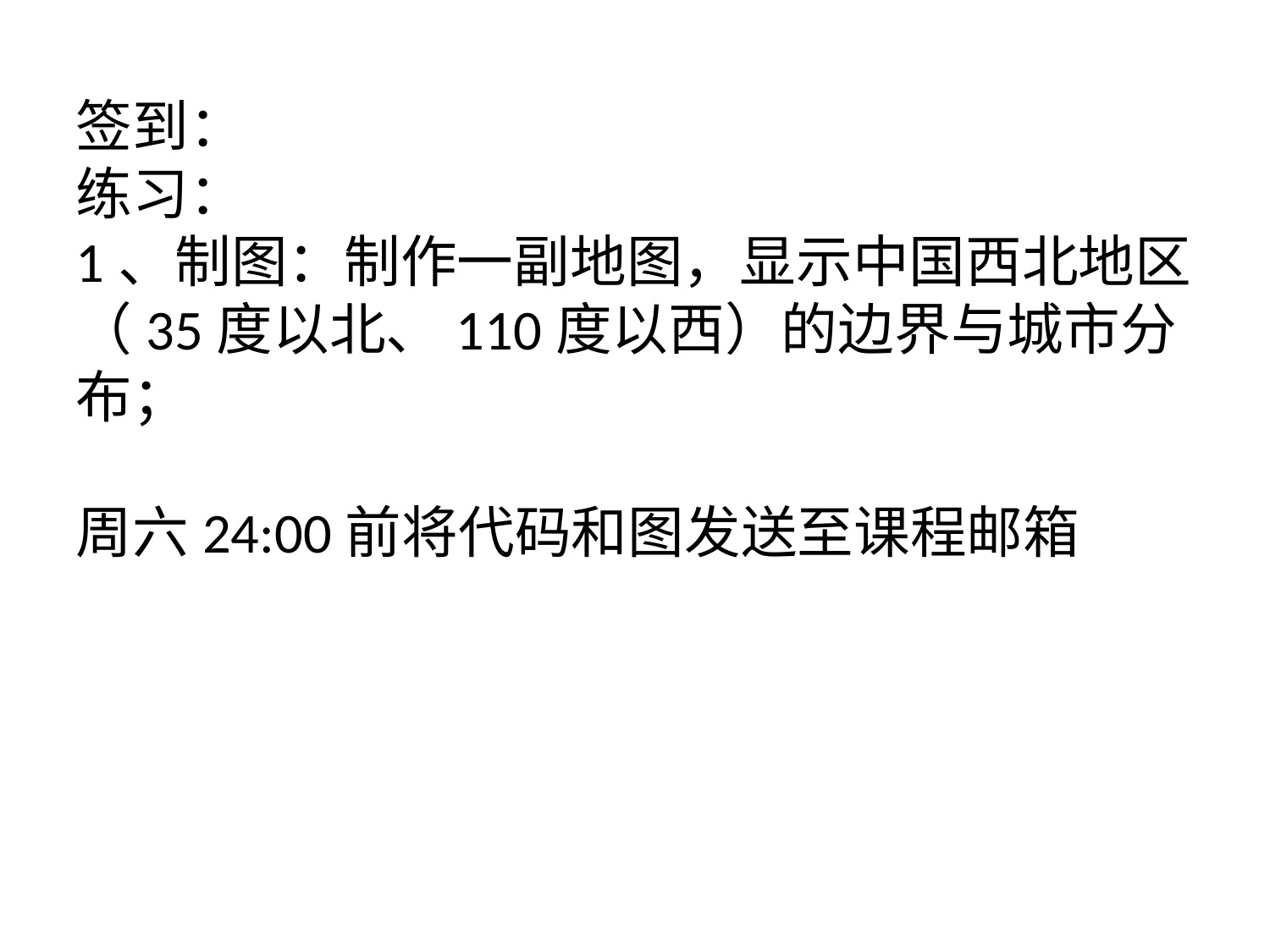

签到：
练习：
1、制图：制作一副地图，显示中国西北地区（35度以北、110度以西）的边界与城市分布；

周六24:00前将代码和图发送至课程邮箱